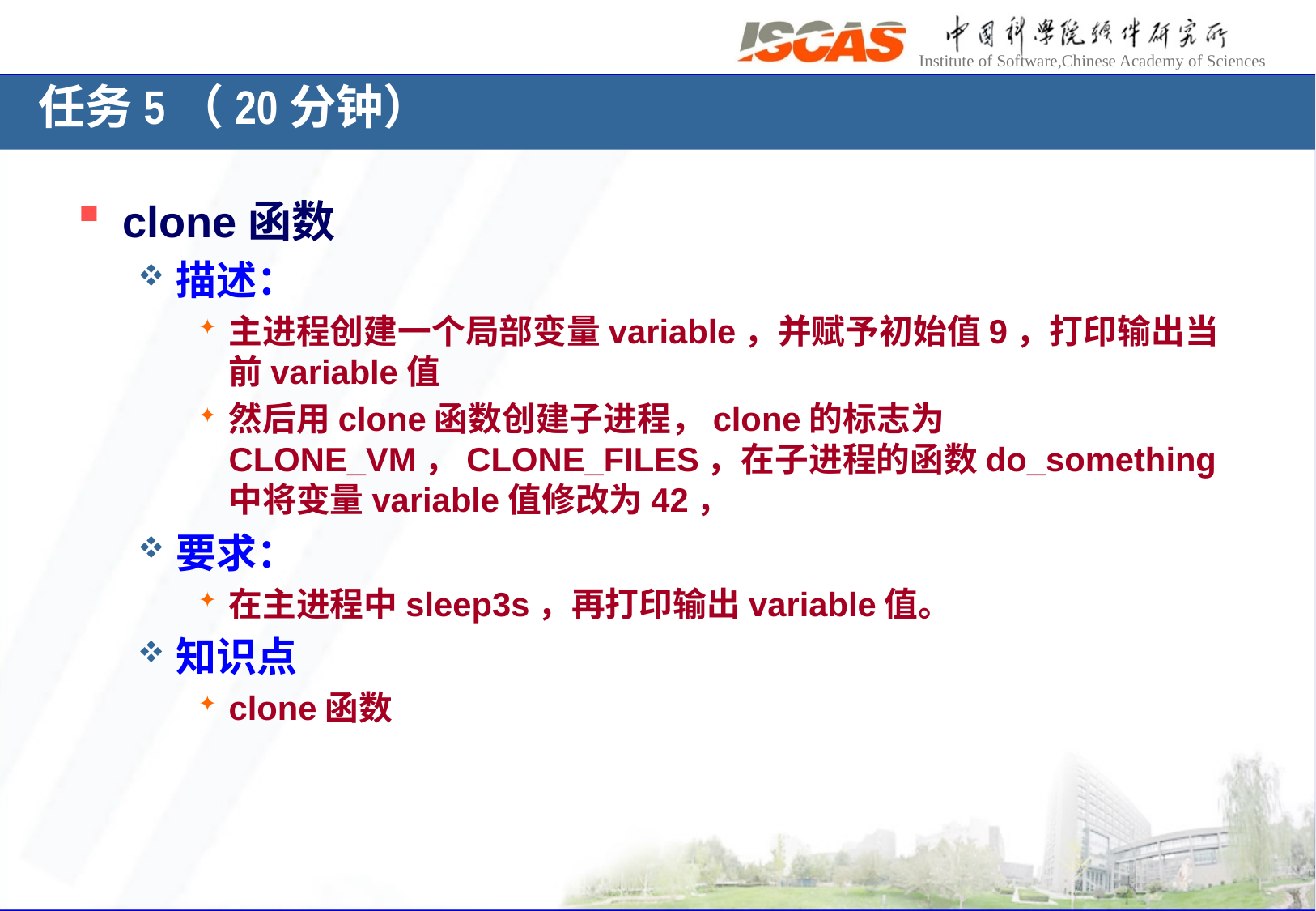

# 任务5（20分钟）
clone函数
描述：
主进程创建一个局部变量variable，并赋予初始值9，打印输出当前variable值
然后用clone函数创建子进程，clone的标志为CLONE_VM，CLONE_FILES，在子进程的函数do_something中将变量variable值修改为42，
要求：
在主进程中sleep3s，再打印输出variable值。
知识点
clone函数